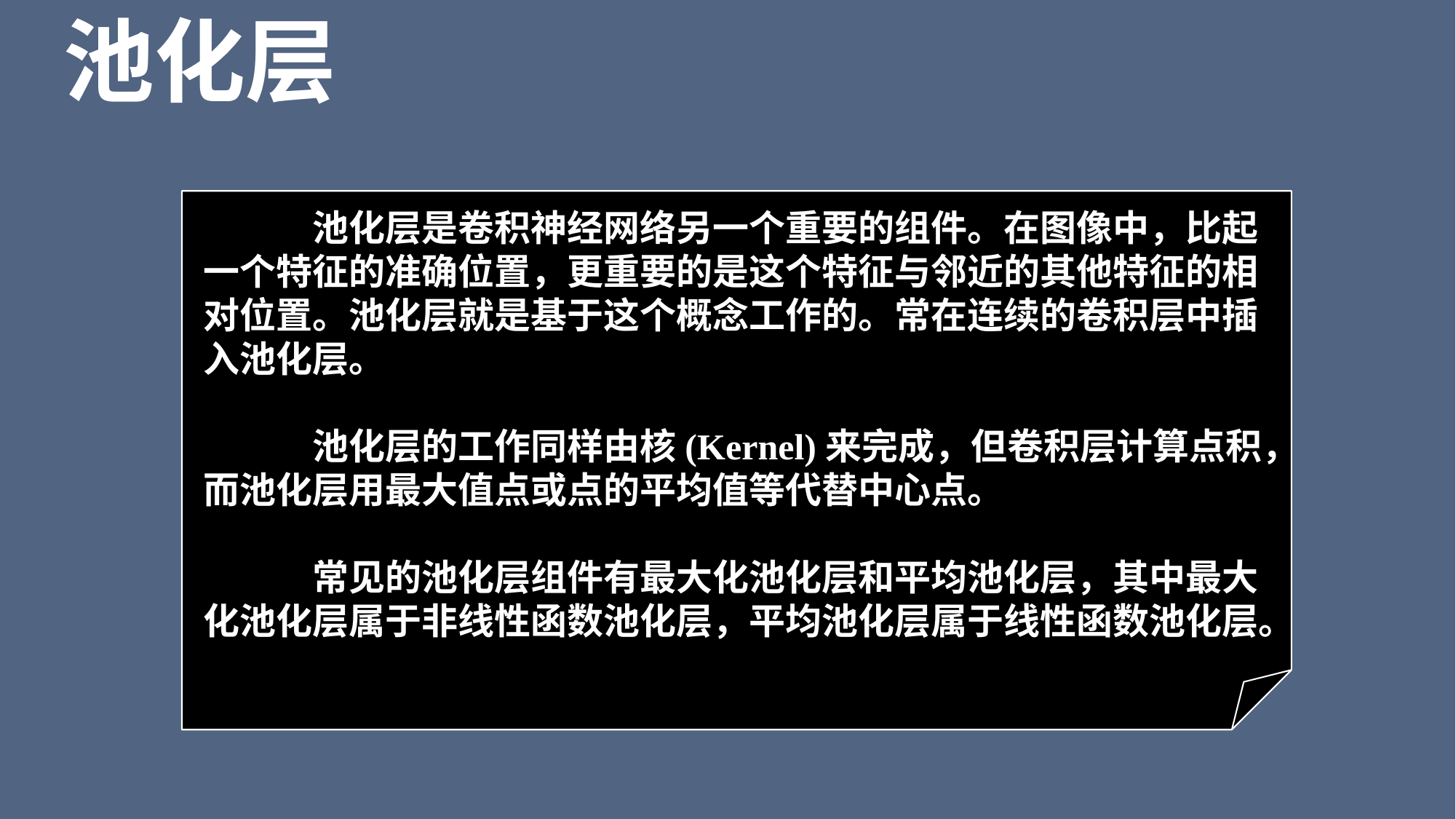

# 池化层
	池化层是卷积神经网络另一个重要的组件。在图像中，比起一个特征的准确位置，更重要的是这个特征与邻近的其他特征的相对位置。池化层就是基于这个概念工作的。常在连续的卷积层中插入池化层。

	池化层的工作同样由核(Kernel)来完成，但卷积层计算点积，而池化层用最大值点或点的平均值等代替中心点。

	常见的池化层组件有最大化池化层和平均池化层，其中最大化池化层属于非线性函数池化层，平均池化层属于线性函数池化层。